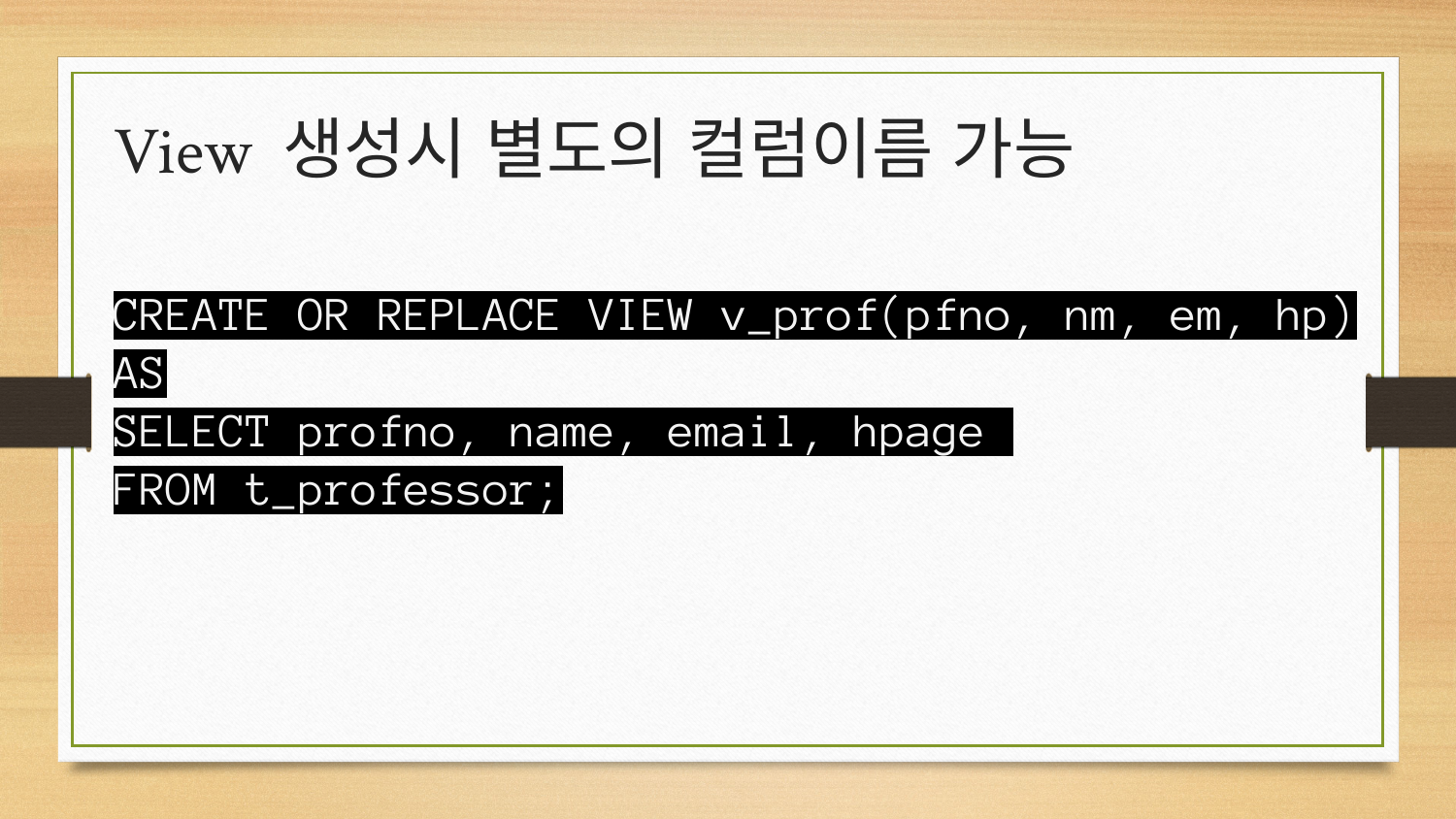

# View 생성시 별도의 컬럼이름 가능
CREATE OR REPLACE VIEW v_prof(pfno, nm, em, hp)
AS
SELECT profno, name, email, hpage
FROM t_professor;